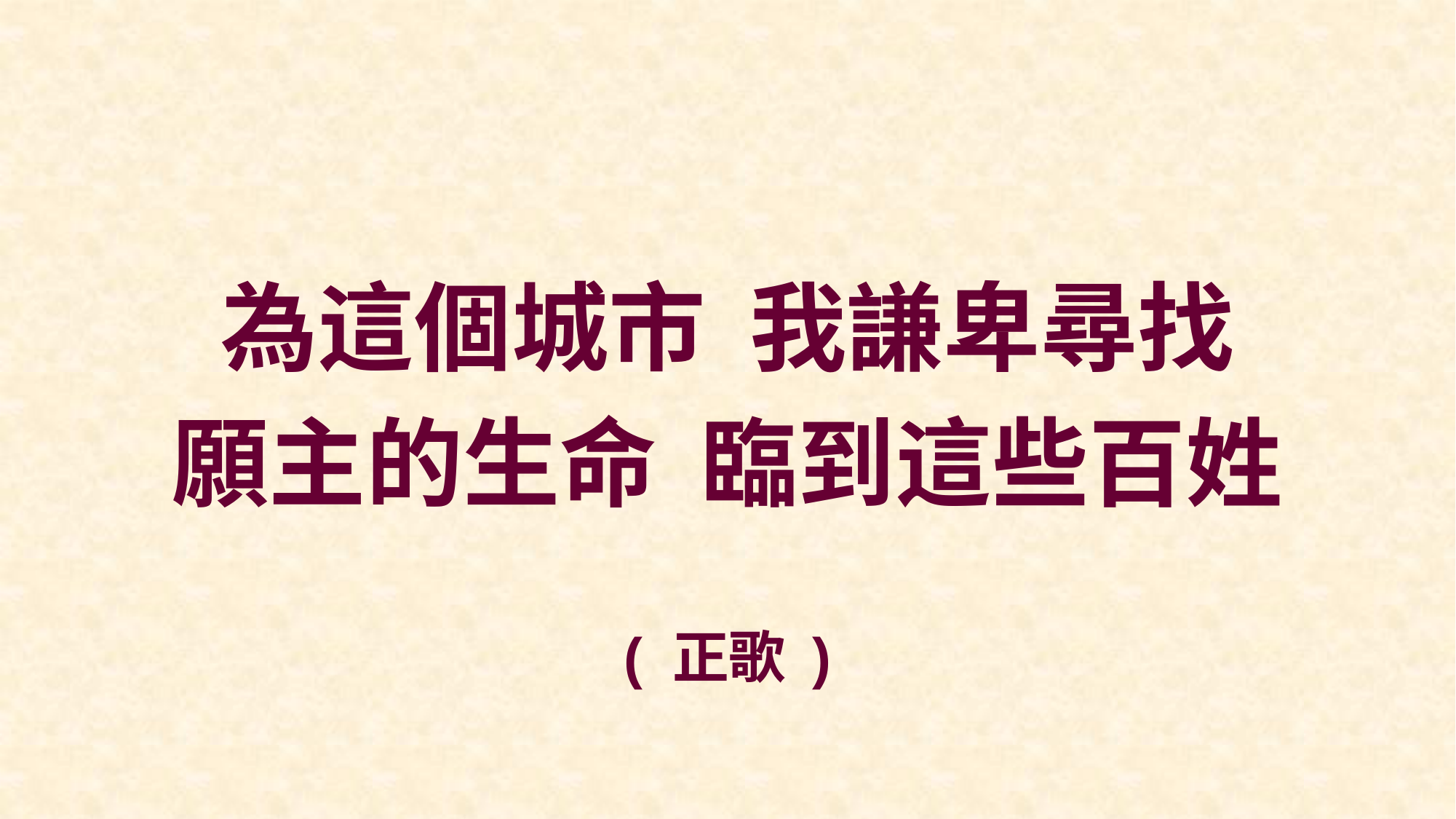

為這個城市  我謙卑尋找
願主的生命  臨到這些百姓
( 正歌 )